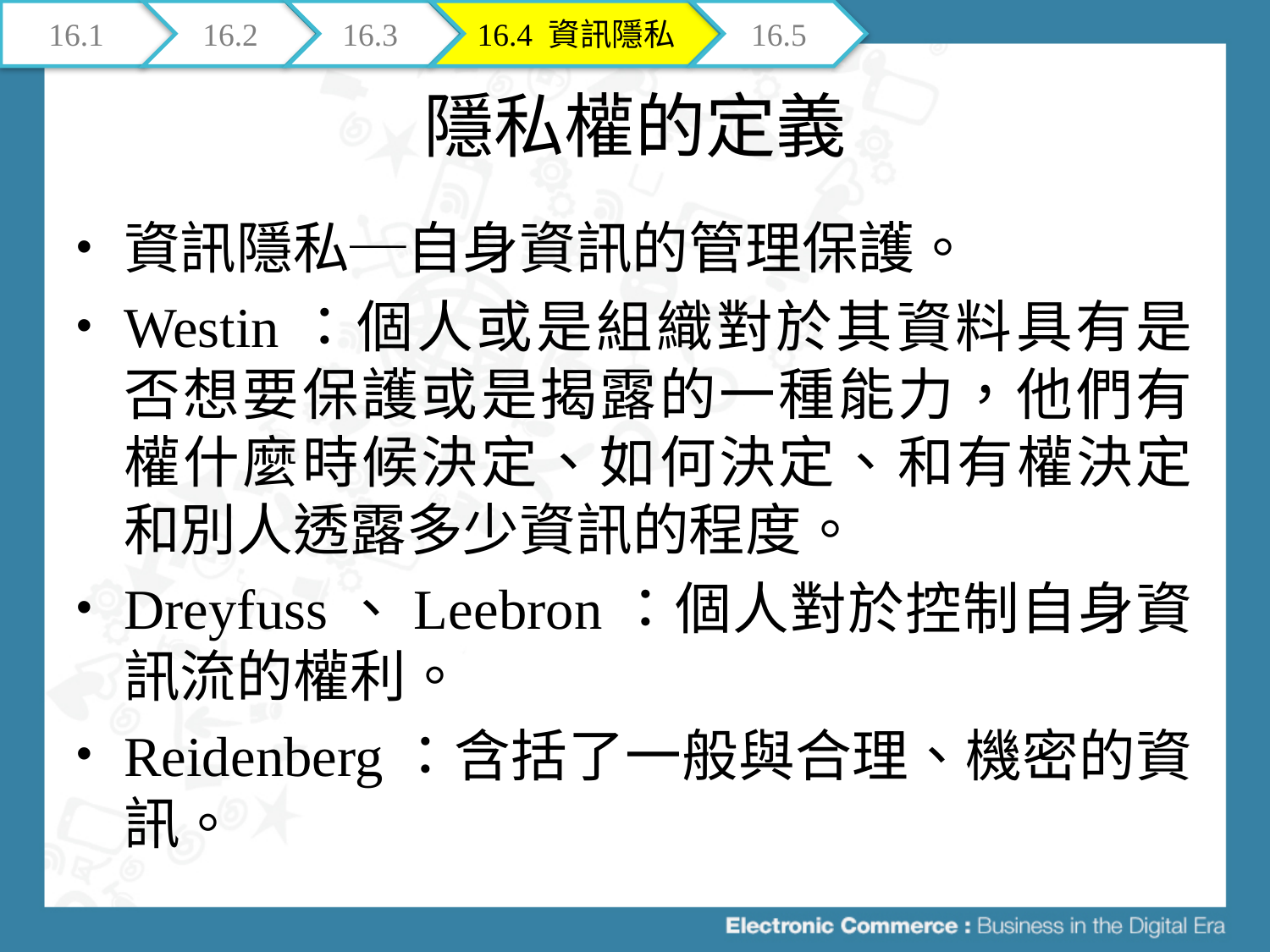

16.1
16.2
16.3
16.4 資訊隱私
16.5
# 隱私權的定義
資訊隱私─自身資訊的管理保護。
Westin：個人或是組織對於其資料具有是否想要保護或是揭露的一種能力，他們有權什麼時候決定、如何決定、和有權決定和別人透露多少資訊的程度。
Dreyfuss、Leebron：個人對於控制自身資訊流的權利。
Reidenberg：含括了一般與合理、機密的資訊。